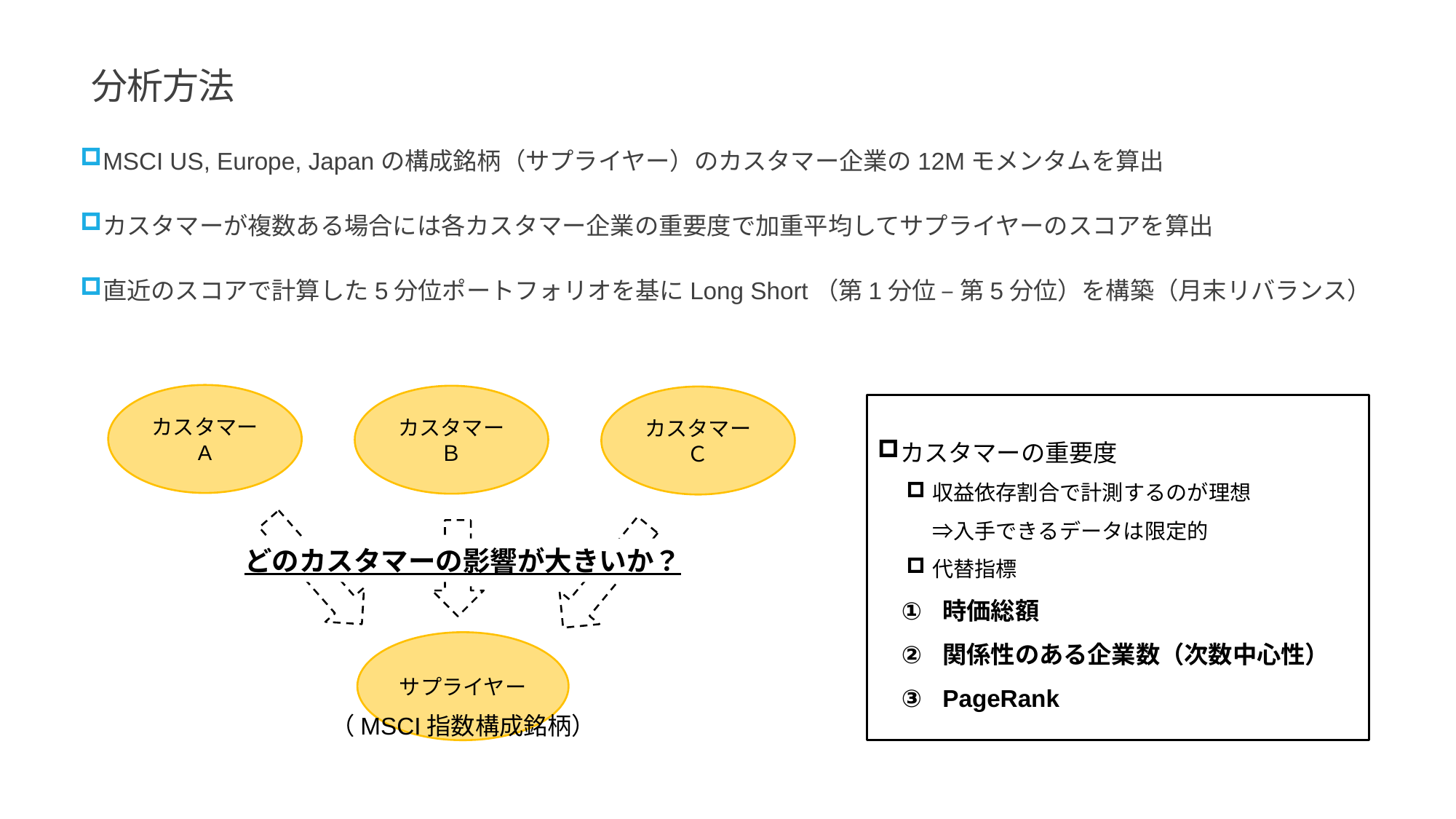

# 分析方法
MSCI US, Europe, Japanの構成銘柄（サプライヤー）のカスタマー企業の12Mモメンタムを算出
カスタマーが複数ある場合には各カスタマー企業の重要度で加重平均してサプライヤーのスコアを算出
直近のスコアで計算した5分位ポートフォリオを基にLong Short（第1分位 – 第5分位）を構築（月末リバランス）

カスタマー A
カスタマー Ｂ
カスタマー Ｃ

サプライヤー
カスタマーの重要度
収益依存割合で計測するのが理想
⇒入手できるデータは限定的
代替指標
時価総額
関係性のある企業数（次数中心性）
PageRank
どのカスタマーの影響が大きいか？
（MSCI指数構成銘柄）